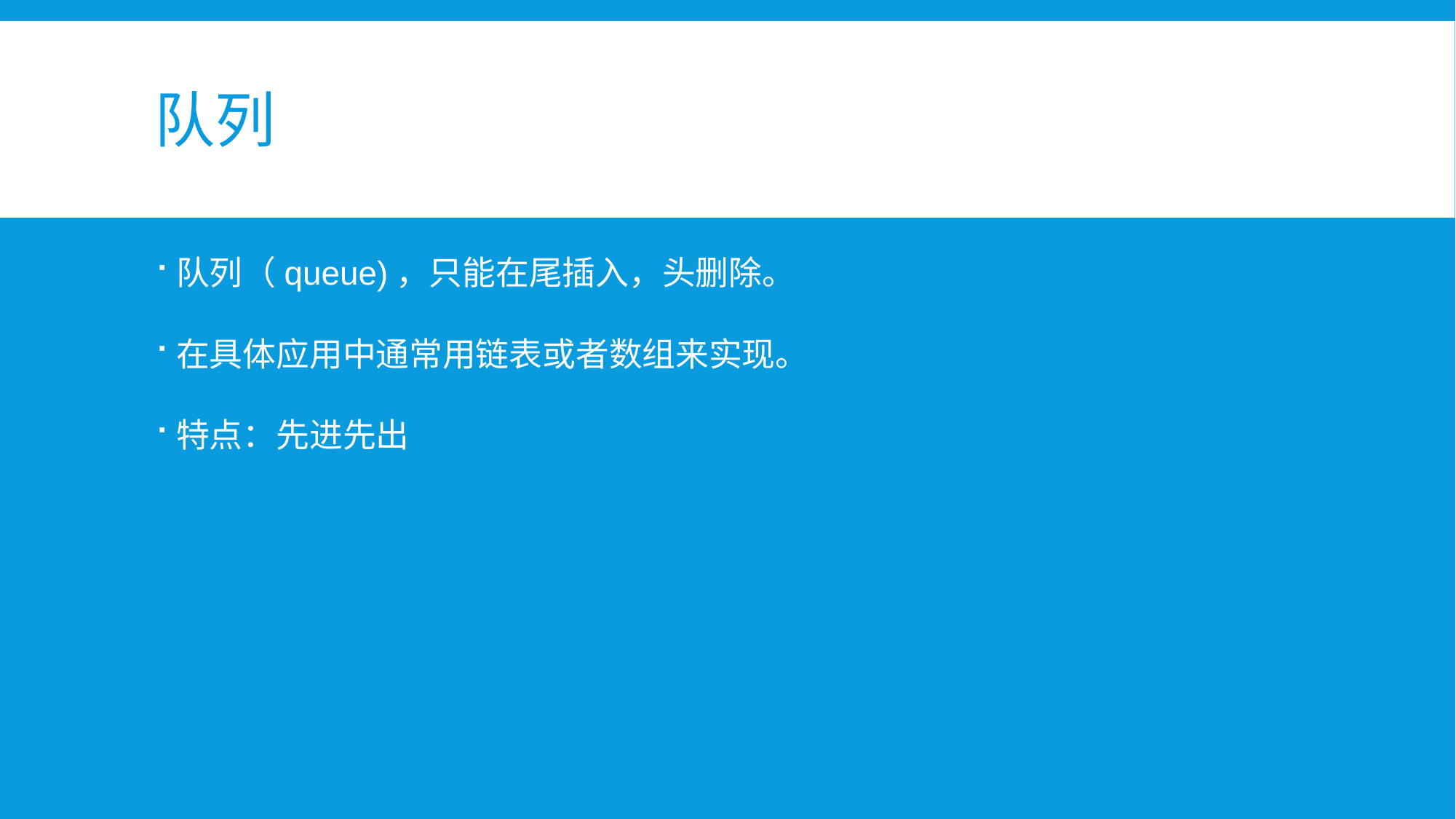

# 队列
队列（queue)，只能在尾插入，头删除。
在具体应用中通常用链表或者数组来实现。
特点：先进先出